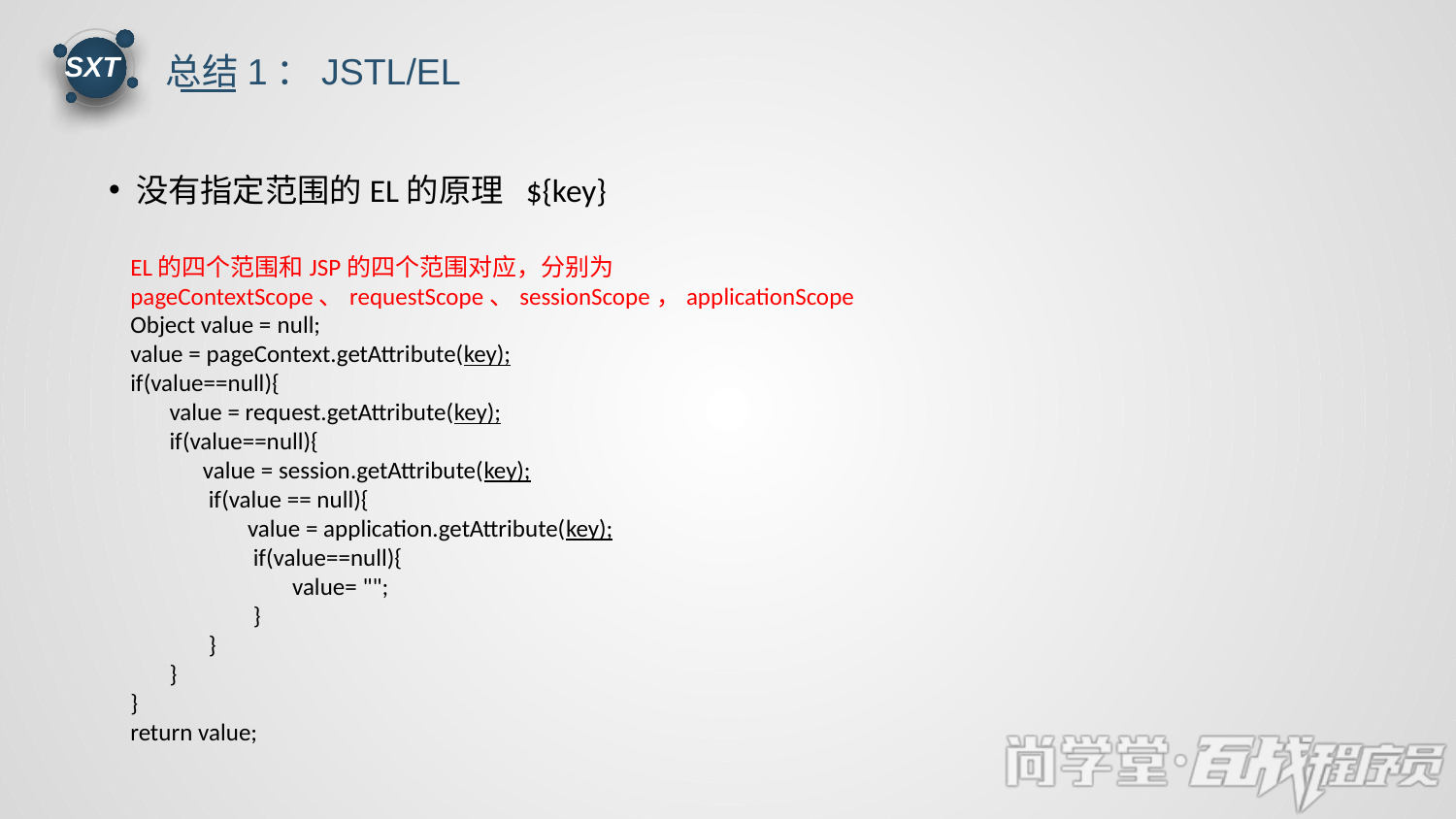

总结1：JSTL/EL
SXT
没有指定范围的EL的原理  ${key}

EL的四个范围和JSP的四个范围对应，分别为pageContextScope、requestScope、sessionScope，applicationScope
Object value = null;
value = pageContext.getAttribute(key);
if(value==null){
       value = request.getAttribute(key);
       if(value==null){
             value = session.getAttribute(key);
              if(value == null){
                     value = application.getAttribute(key);
                      if(value==null){
                             value= "";
                      }
              }
       }
}
return value;